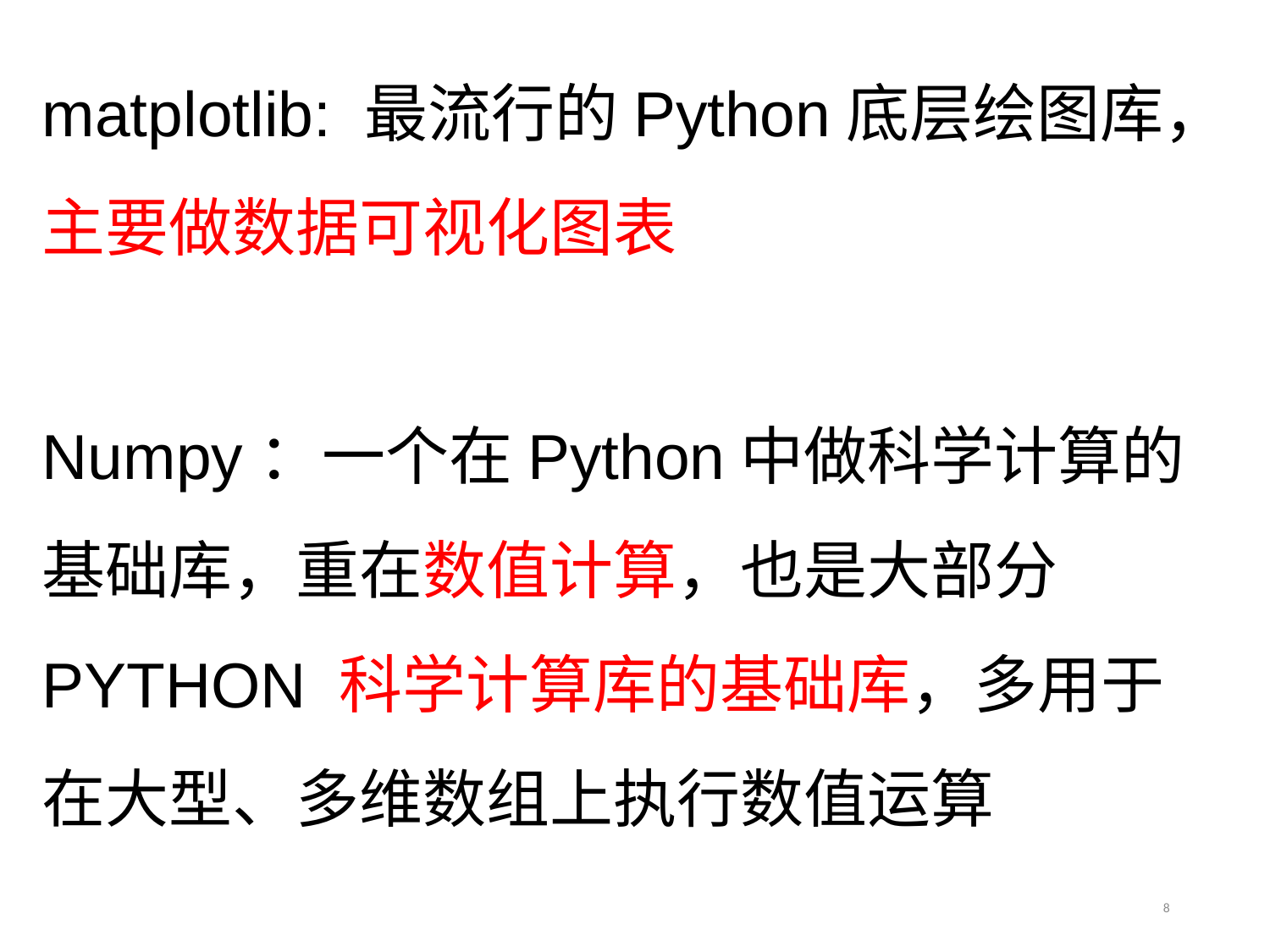

matplotlib: 最流行的Python底层绘图库，主要做数据可视化图表

Numpy：一个在Python中做科学计算的基础库，重在数值计算，也是大部分PYTHON 科学计算库的基础库，多用于在大型、多维数组上执行数值运算
8